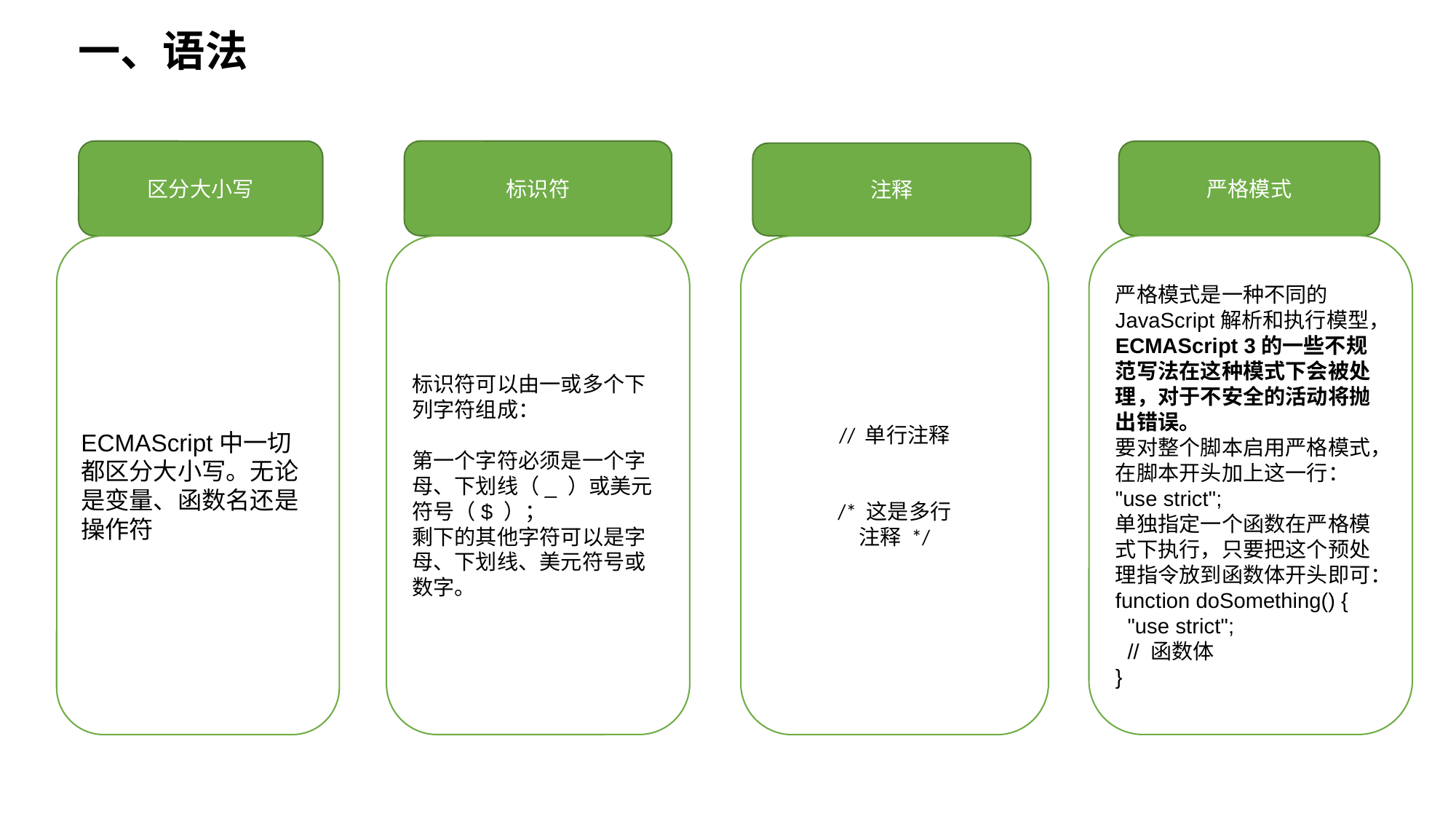

一、语法
标识符
标识符可以由一或多个下列字符组成：

第一个字符必须是一个字母、下划线（_ ）或美元符号（$ ）；
剩下的其他字符可以是字母、下划线、美元符号或数字。
区分大小写
ECMAScript中一切都区分大小写。无论是变量、函数名还是操作符
严格模式
严格模式是一种不同的JavaScript解析和执行模型，ECMAScript 3的一些不规范写法在这种模式下会被处理，对于不安全的活动将抛出错误。
要对整个脚本启用严格模式，在脚本开头加上这一行：
"use strict";
单独指定一个函数在严格模式下执行，只要把这个预处理指令放到函数体开头即可：
function doSomething() {
  "use strict";
  // 函数体
}
注释
// 单行注释

/* 这是多行
注释 */